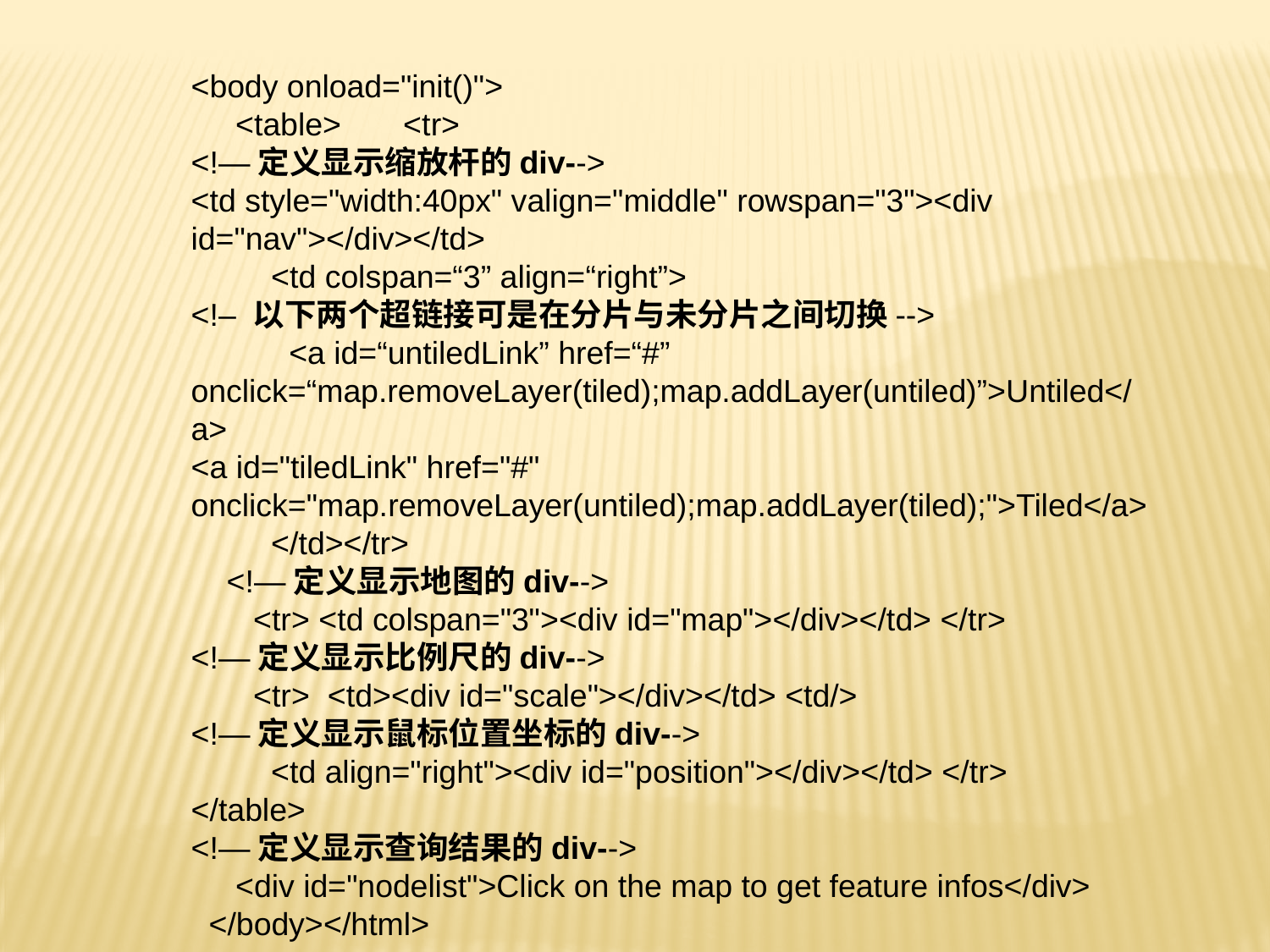

<body onload="init()">
     <table>       <tr>
<!—定义显示缩放杆的div-->
<td style="width:40px" valign="middle" rowspan="3"><div id="nav"></div></td>
         <td colspan=“3” align=“right”>
<!– 以下两个超链接可是在分片与未分片之间切换-->
           <a id=“untiledLink” href=“#” onclick=“map.removeLayer(tiled);map.addLayer(untiled)”>Untiled</a>
<a id="tiledLink" href="#" onclick="map.removeLayer(untiled);map.addLayer(tiled);">Tiled</a>
         </td></tr>
    <!—定义显示地图的div-->
       <tr> <td colspan="3"><div id="map"></div></td> </tr>
<!—定义显示比例尺的div-->
       <tr>  <td><div id="scale"></div></td> <td/>
<!—定义显示鼠标位置坐标的div-->
         <td align="right"><div id="position"></div></td> </tr>     </table>
<!—定义显示查询结果的div-->
     <div id="nodelist">Click on the map to get feature infos</div>
  </body></html>